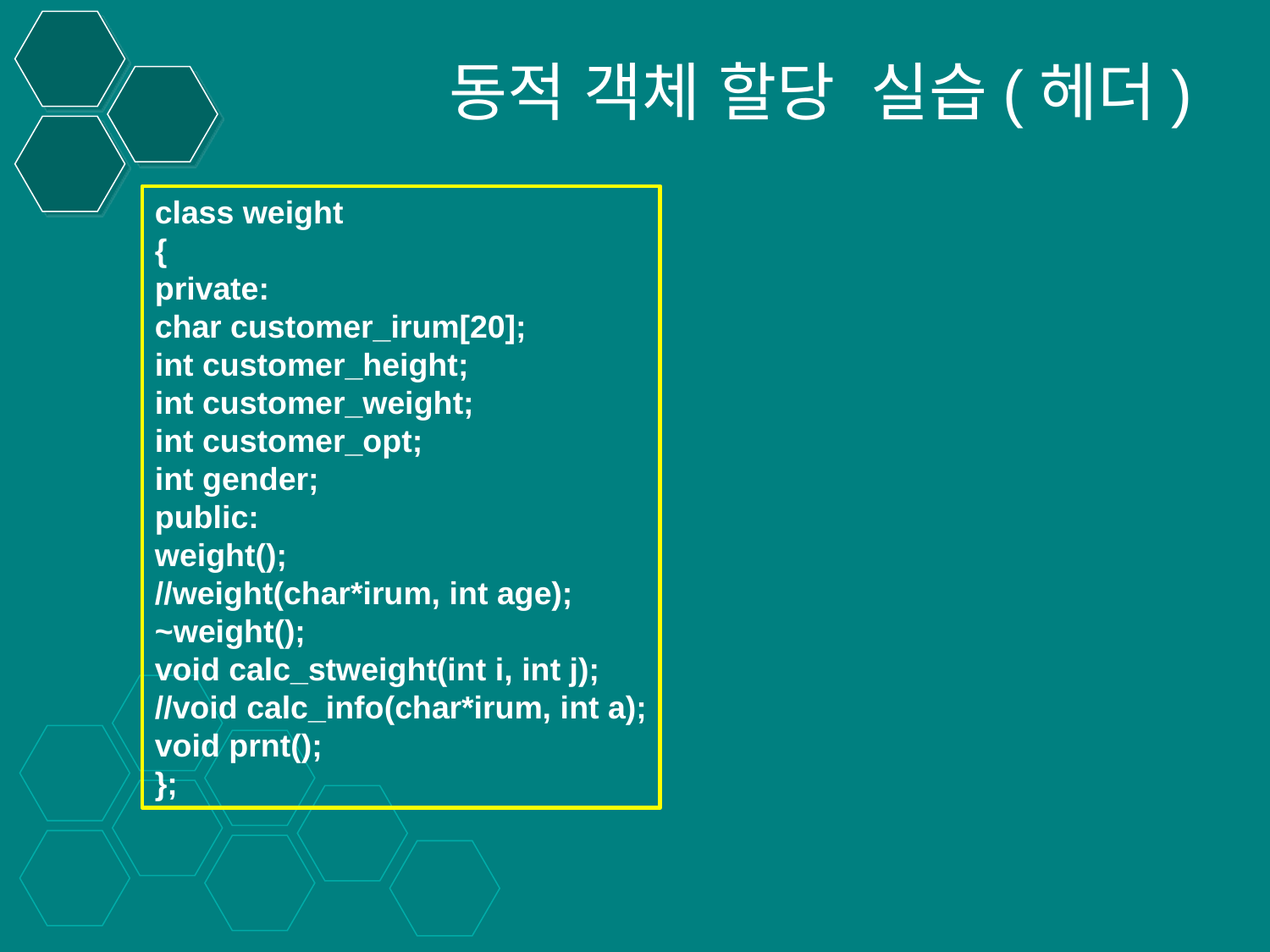

동적 객체 할당  실습(헤더)
class weight
{
private:
char customer_irum[20];
int customer_height;
int customer_weight;
int customer_opt;
int gender;
public:
weight();
//weight(char*irum, int age);
~weight();
void calc_stweight(int i, int j);
//void calc_info(char*irum, int a);
void prnt();
};